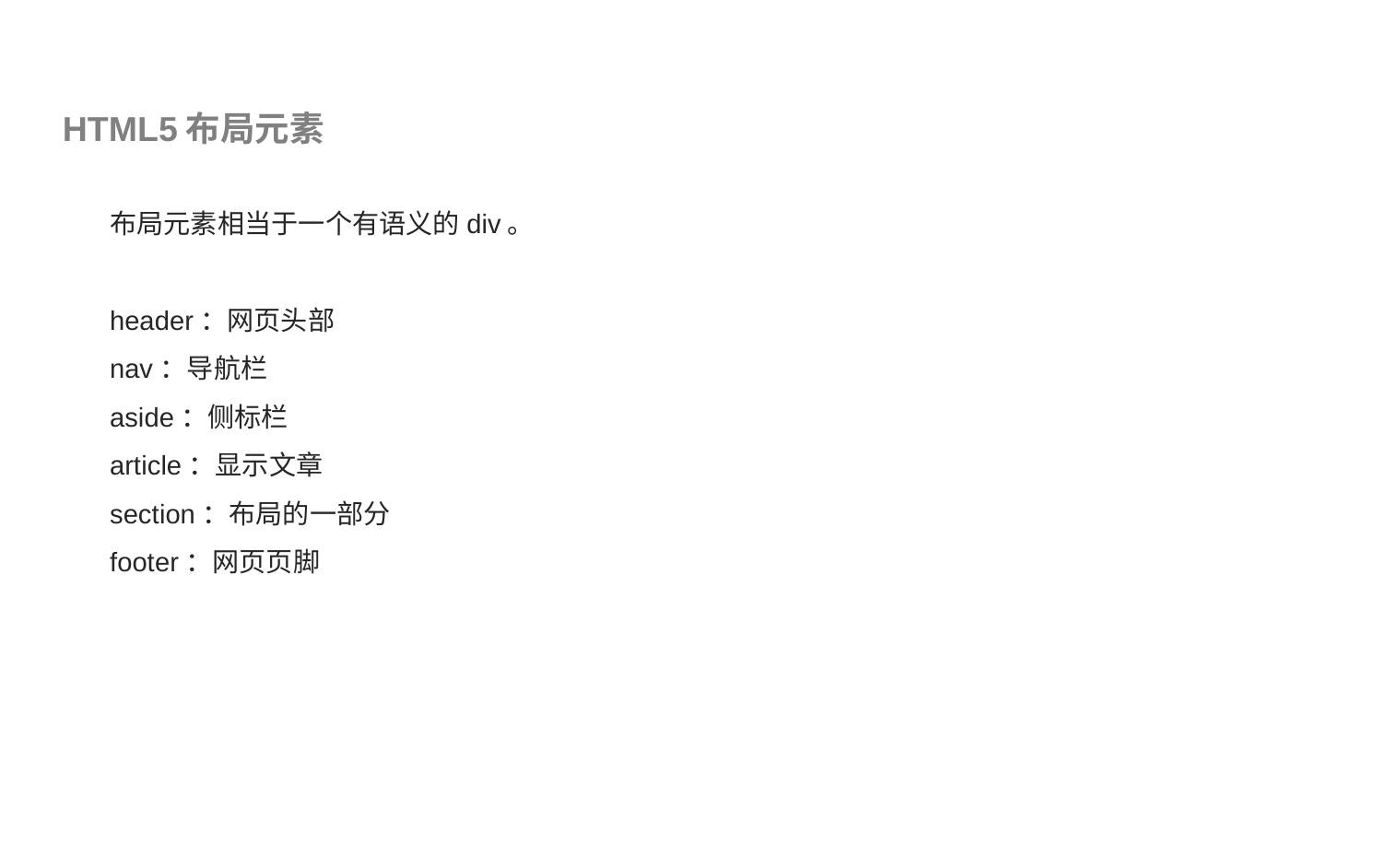

HTML5布局元素
布局元素相当于一个有语义的div。

header：网页头部
nav：导航栏
aside：侧标栏
article：显示文章
section：布局的一部分
footer：网页页脚